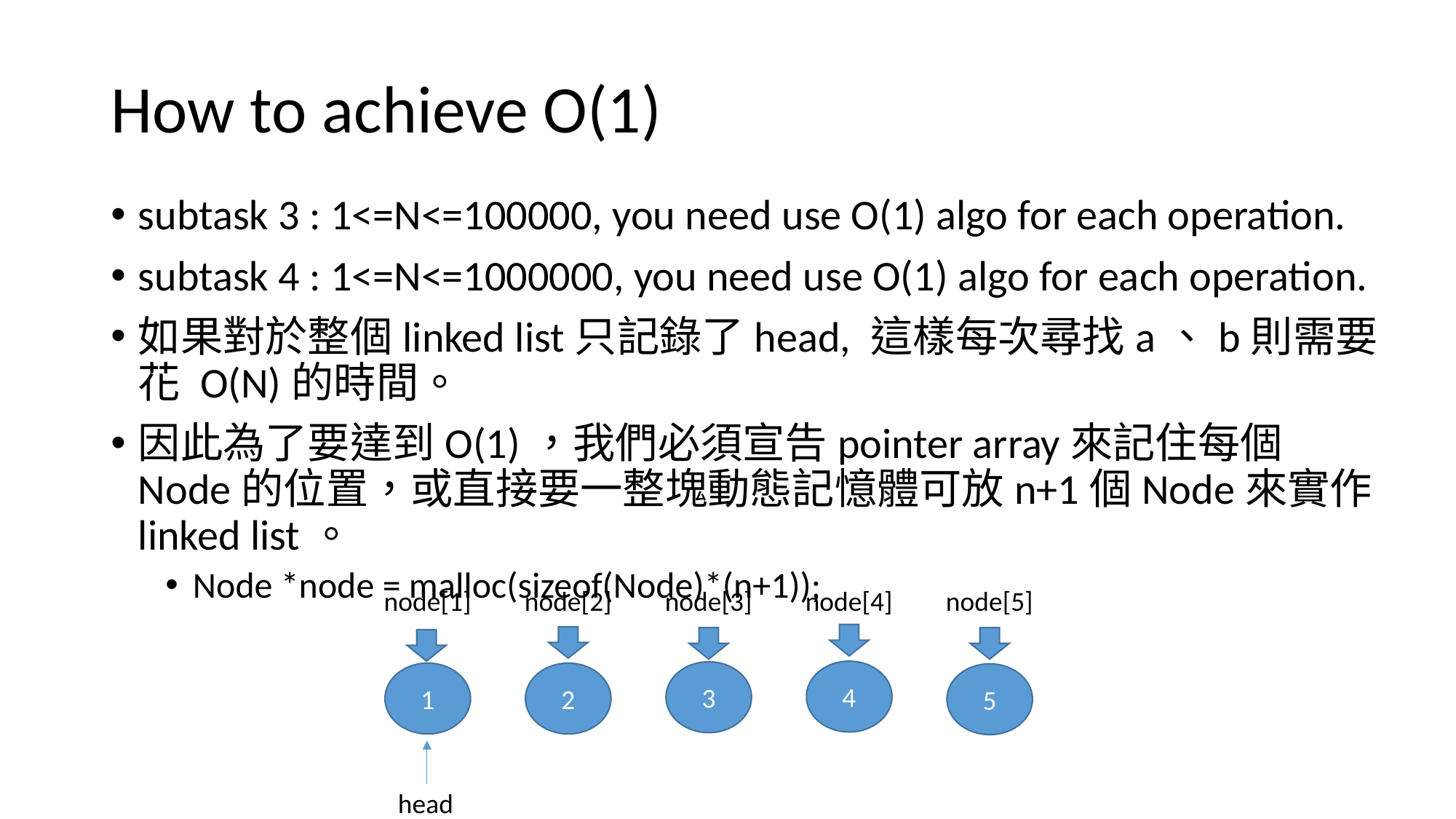

# How to achieve O(1)
subtask 3 : 1<=N<=100000, you need use O(1) algo for each operation.
subtask 4 : 1<=N<=1000000, you need use O(1) algo for each operation.
如果對於整個linked list只記錄了head, 這樣每次尋找a、b則需要花 O(N)的時間。
因此為了要達到O(1)，我們必須宣告pointer array來記住每個Node的位置，或直接要一整塊動態記憶體可放n+1個Node來實作 linked list。
Node *node = malloc(sizeof(Node)*(n+1));

node[1]
node[2]
node[3]
node[4]
node[5]

4
3
1
2
5
head